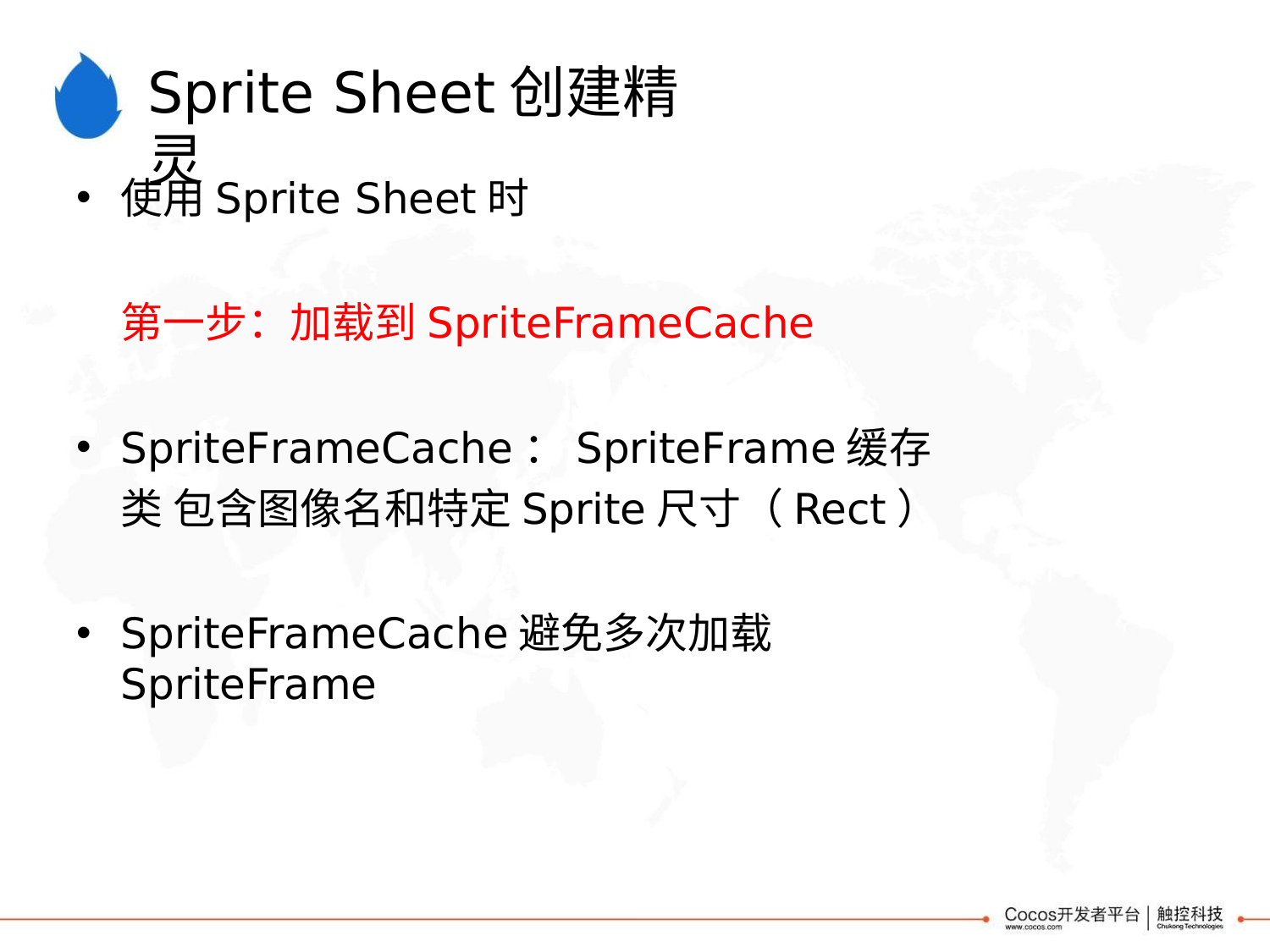

# Sprite Sheet创建精灵
使用Sprite Sheet时

第一步：加载到SpriteFrameCache

SpriteFrameCache：SpriteFrame缓存类 包含图像名和特定Sprite尺寸（Rect）

SpriteFrameCache避免多次加载SpriteFrame